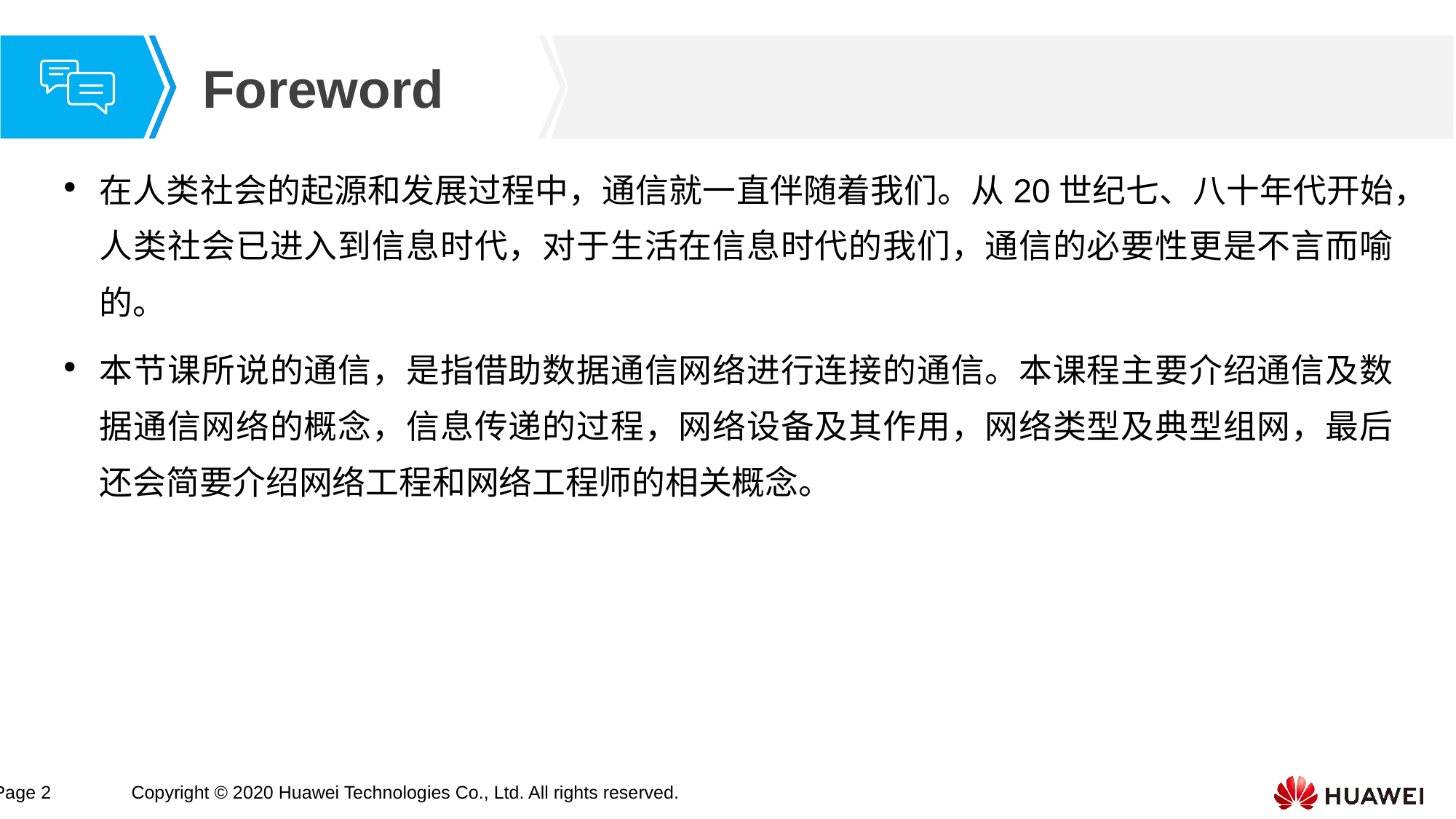

在人类社会的起源和发展过程中，通信就一直伴随着我们。从20世纪七、八十年代开始，人类社会已进入到信息时代，对于生活在信息时代的我们，通信的必要性更是不言而喻的。
本节课所说的通信，是指借助数据通信网络进行连接的通信。本课程主要介绍通信及数据通信网络的概念，信息传递的过程，网络设备及其作用，网络类型及典型组网，最后还会简要介绍网络工程和网络工程师的相关概念。